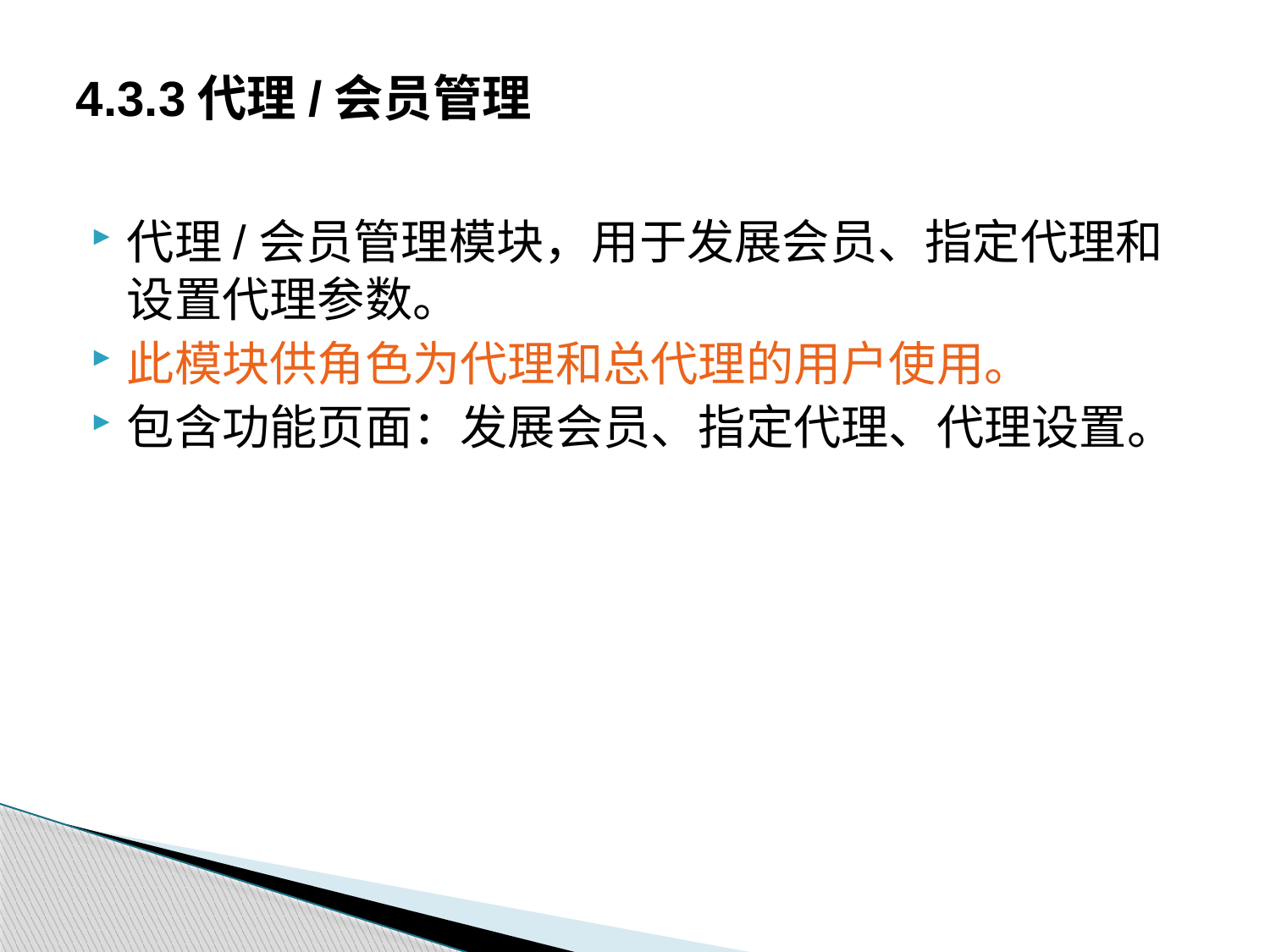

# 4.3.3代理/会员管理
代理/会员管理模块，用于发展会员、指定代理和设置代理参数。
此模块供角色为代理和总代理的用户使用。
包含功能页面：发展会员、指定代理、代理设置。